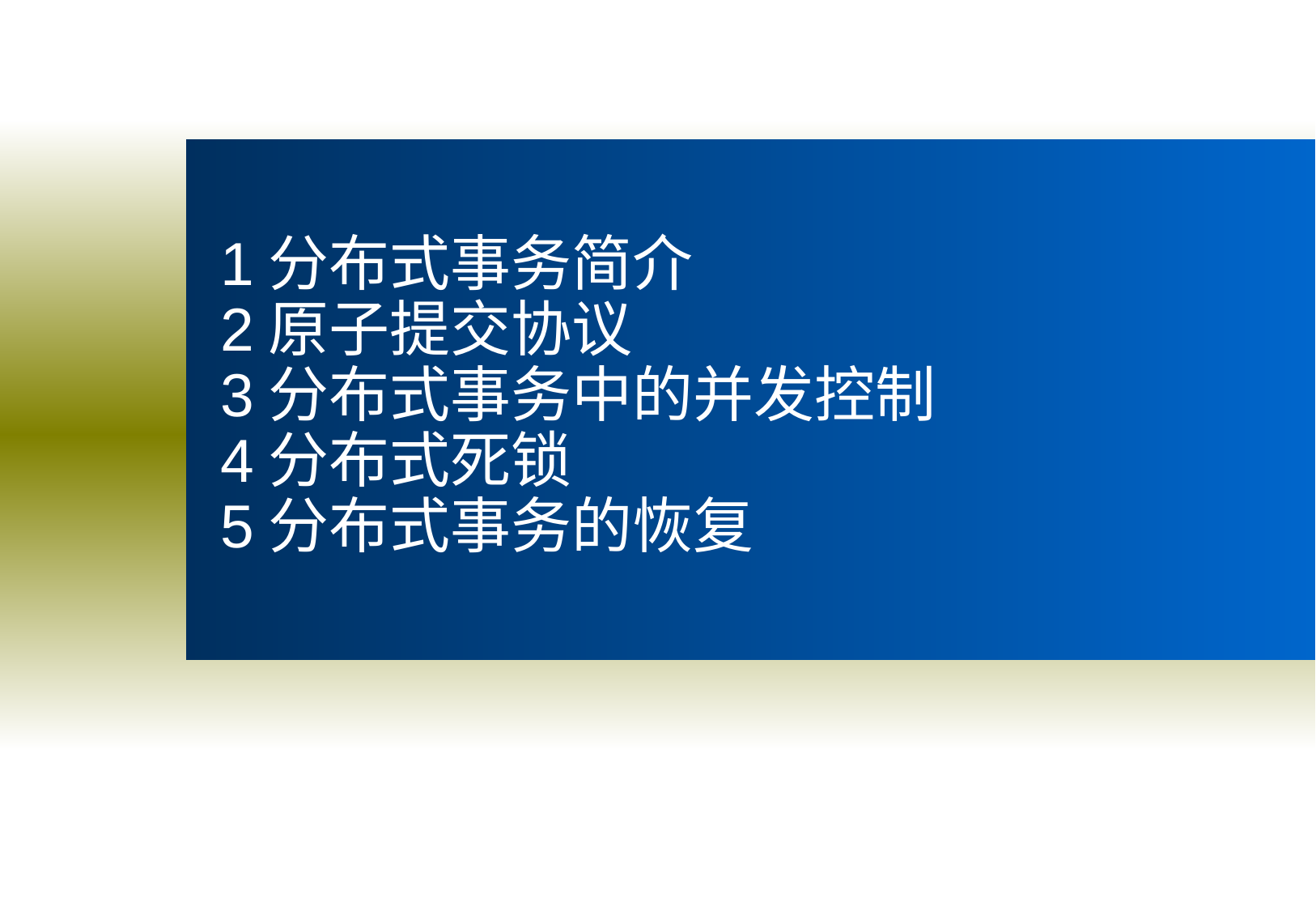

1分布式事务简介
2原子提交协议
3分布式事务中的并发控制
4分布式死锁
5分布式事务的恢复